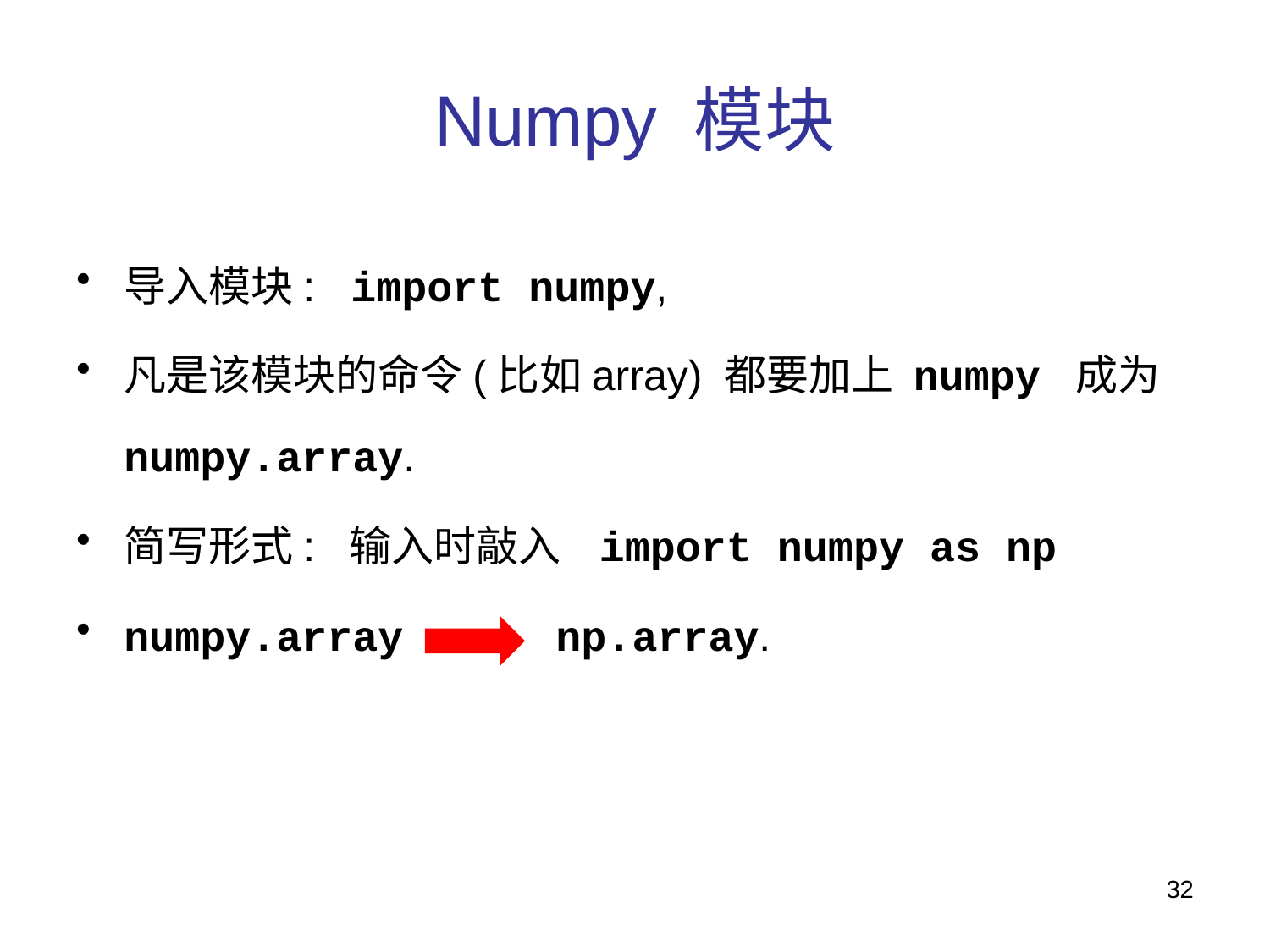

# Numpy 模块
导入模块:   import numpy,
凡是该模块的命令(比如array) 都要加上 numpy 成为numpy.array.
简写形式:  输入时敲入   import numpy as np
numpy.array      np.array.

32